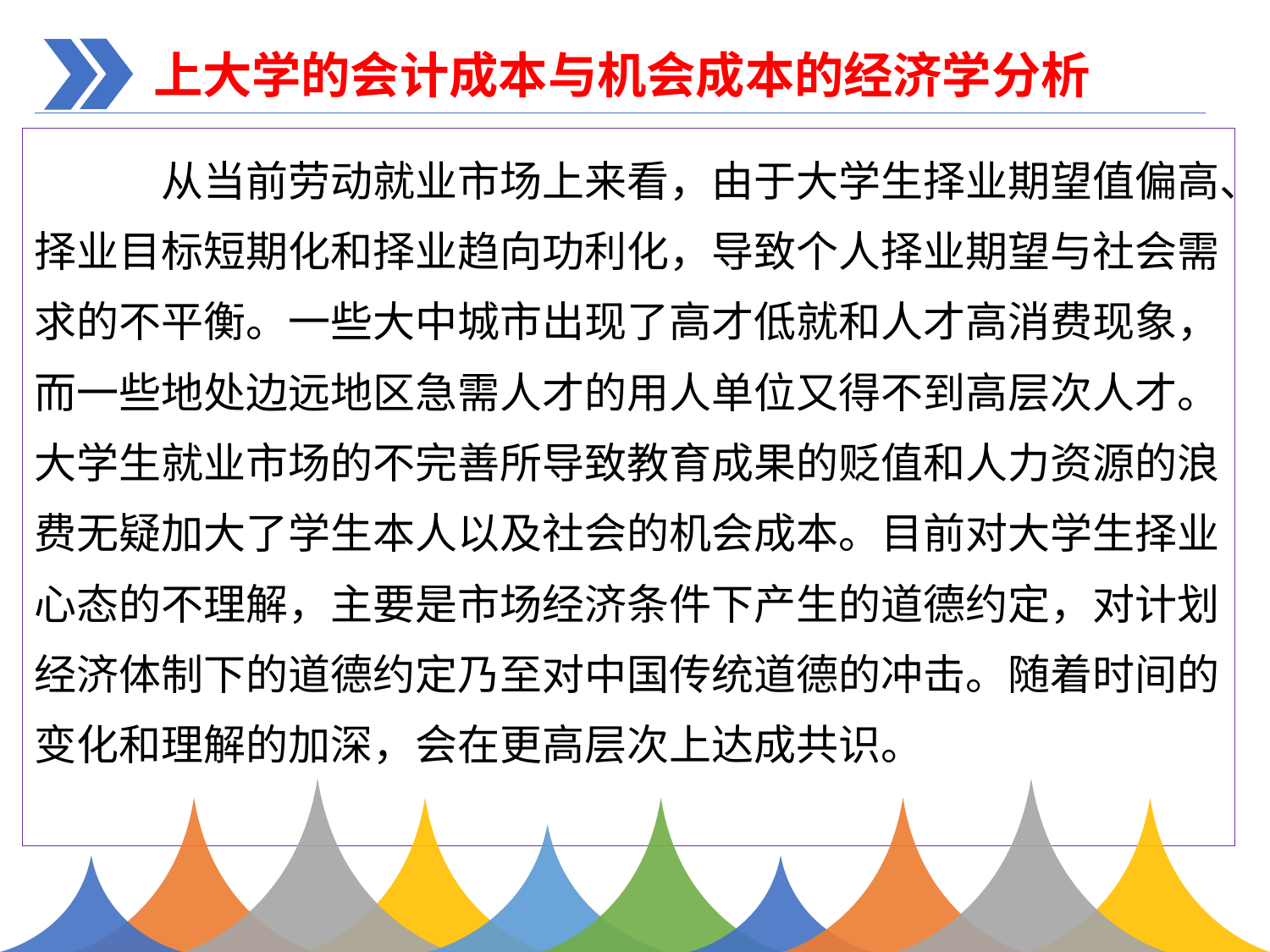

上大学的会计成本与机会成本的经济学分析
	从当前劳动就业市场上来看，由于大学生择业期望值偏高、择业目标短期化和择业趋向功利化，导致个人择业期望与社会需求的不平衡。一些大中城市出现了高才低就和人才高消费现象，而一些地处边远地区急需人才的用人单位又得不到高层次人才。大学生就业市场的不完善所导致教育成果的贬值和人力资源的浪费无疑加大了学生本人以及社会的机会成本。目前对大学生择业心态的不理解，主要是市场经济条件下产生的道德约定，对计划经济体制下的道德约定乃至对中国传统道德的冲击。随着时间的变化和理解的加深，会在更高层次上达成共识。